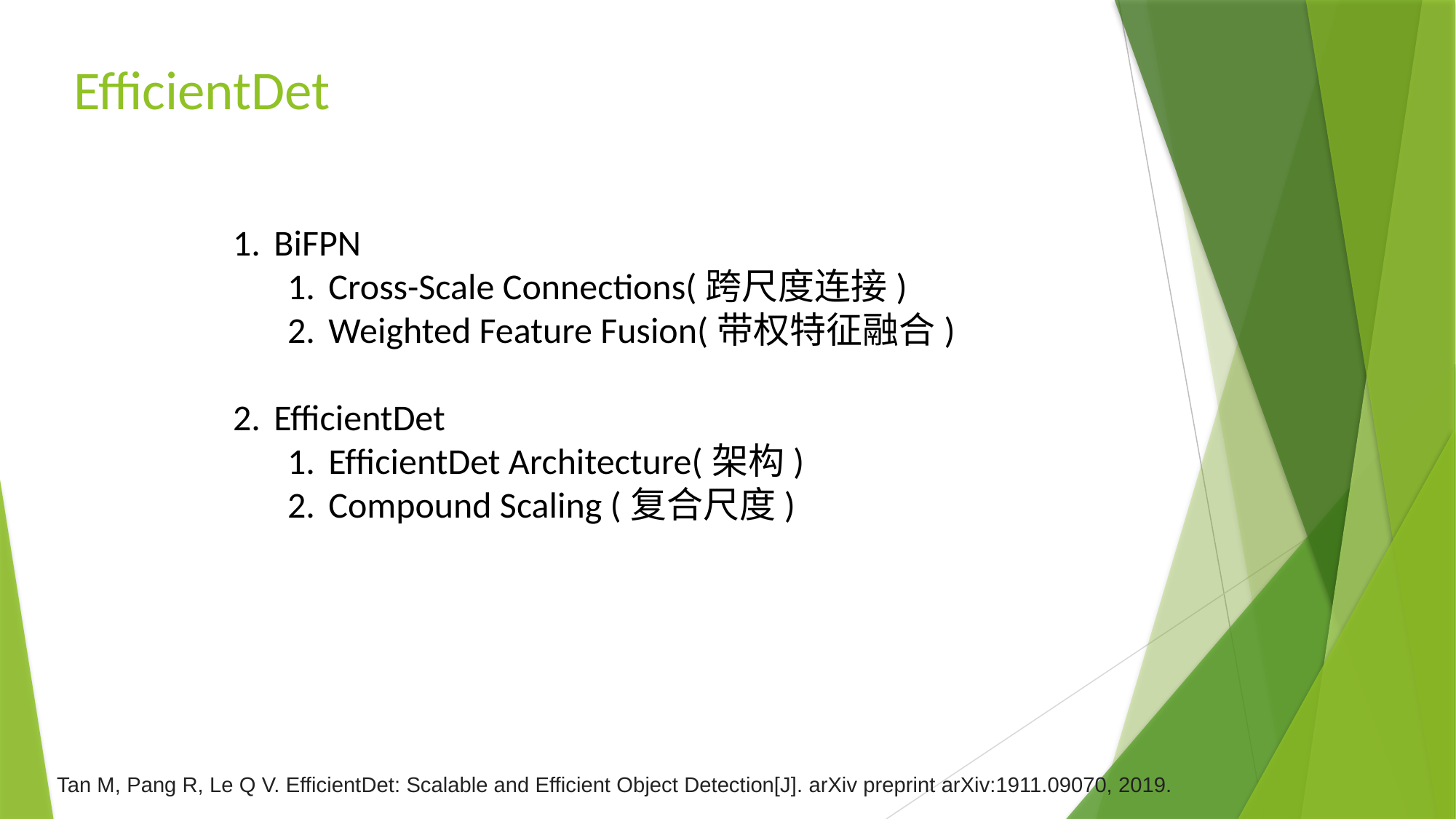

# EfficientDet
BiFPN
Cross-Scale Connections(跨尺度连接)
Weighted Feature Fusion(带权特征融合)

EfficientDet
EfﬁcientDet Architecture(架构)
Compound Scaling (复合尺度)
Tan M, Pang R, Le Q V. EfficientDet: Scalable and Efficient Object Detection[J]. arXiv preprint arXiv:1911.09070, 2019.